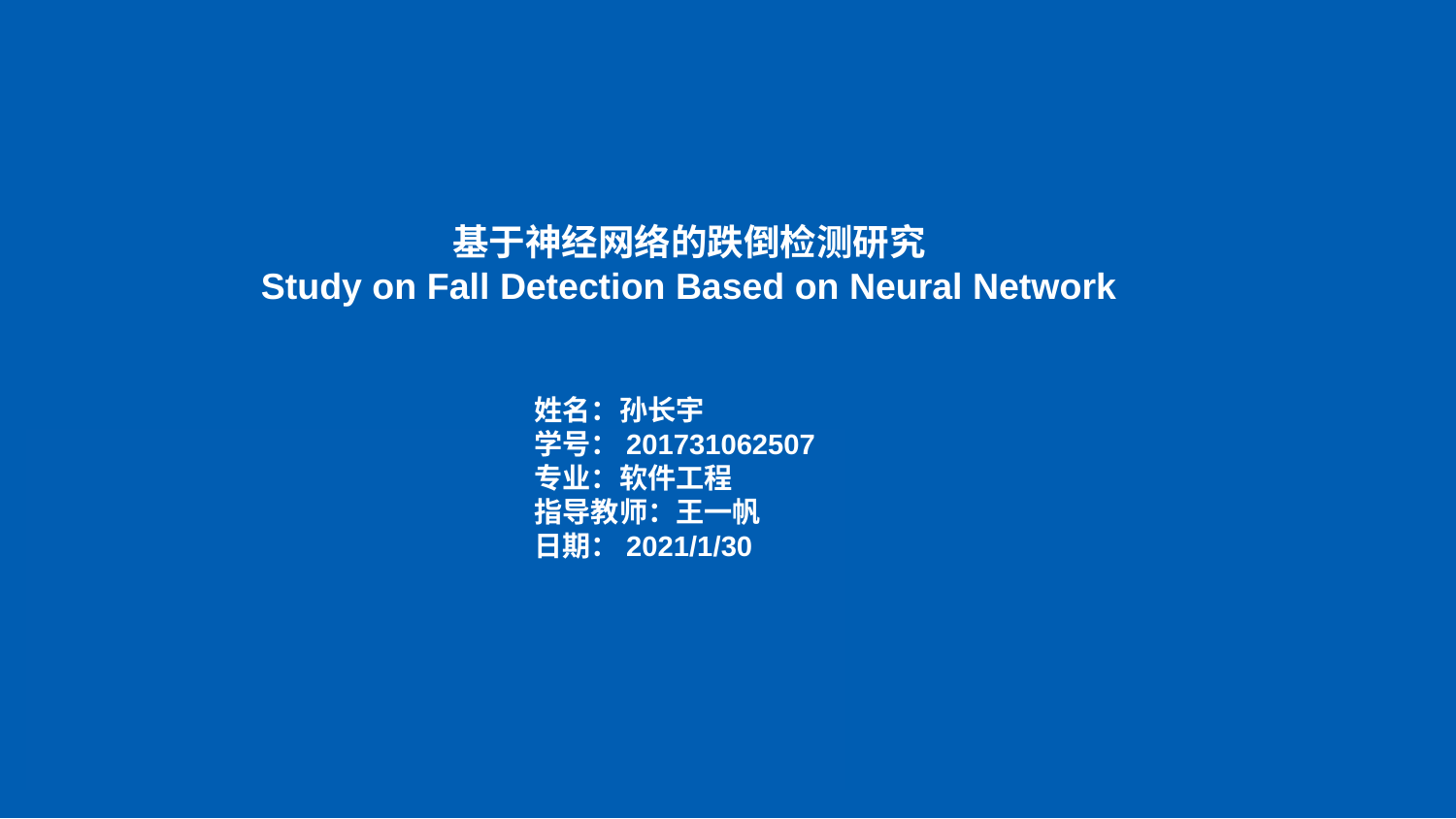

# 基于神经网络的跌倒检测研究 Study on Fall Detection Based on Neural Network
姓名：孙长宇
学号：201731062507
专业：软件工程
指导教师：王一帆
日期：2021/1/30